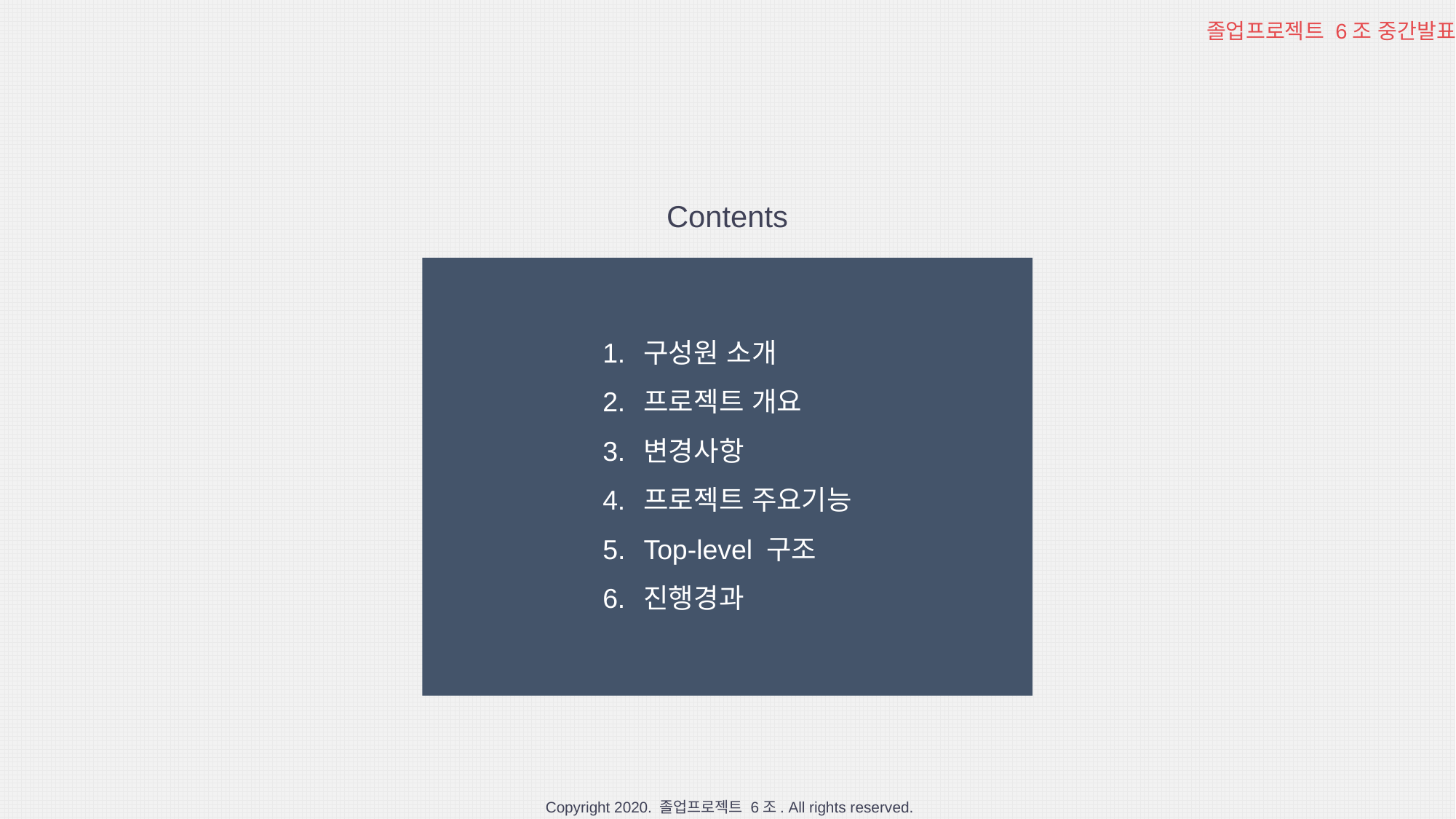

졸업프로젝트 6조 중간발표
Contents

구성원 소개
프로젝트 개요
변경사항
프로젝트 주요기능
Top-level 구조
진행경과
 Copyright 2020. 졸업프로젝트 6조. All rights reserved.